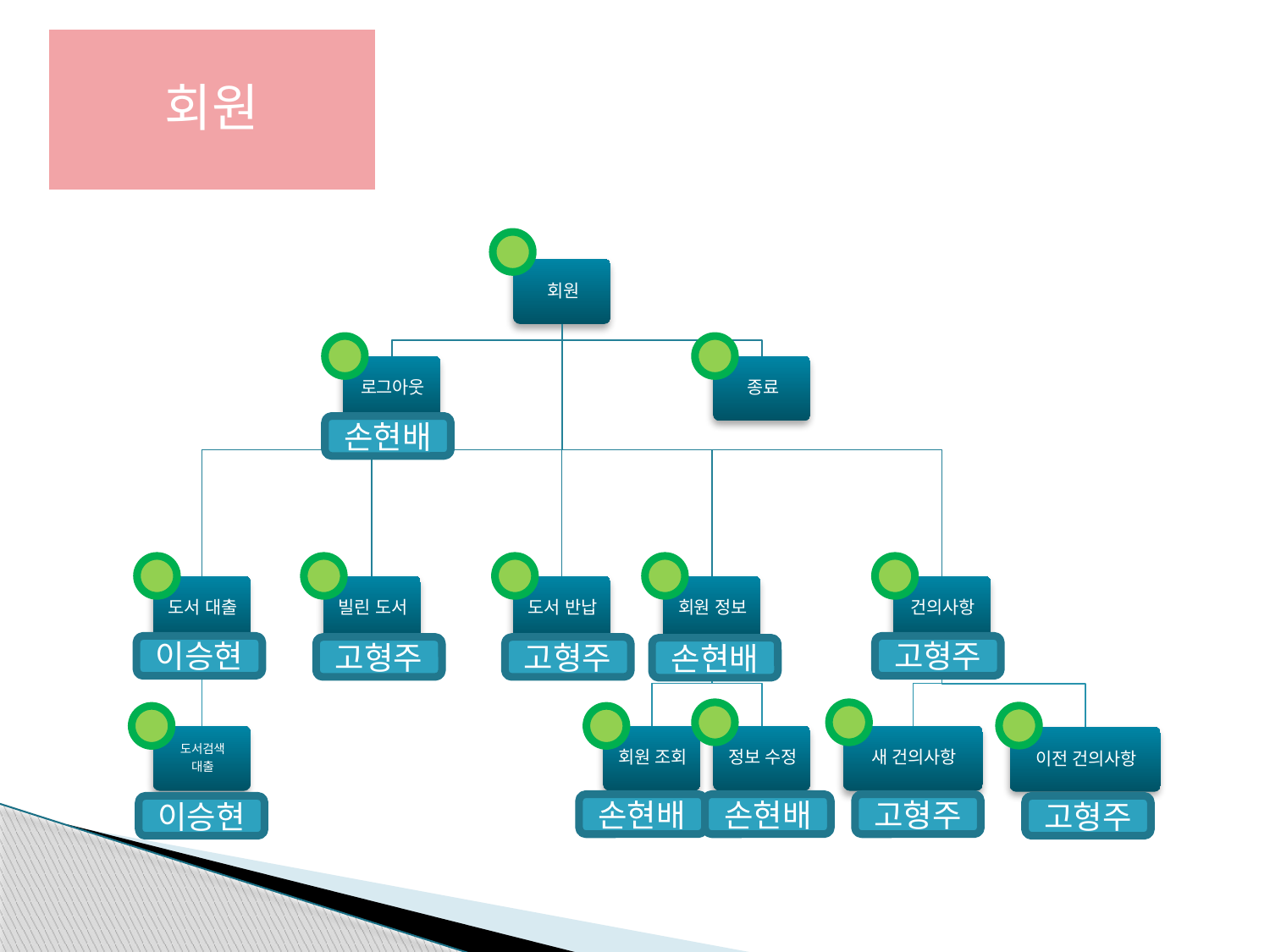

회원
#
회원
건의사항
새 건의사항
이전 건의사항
도서 대출
도서검색
대출
회원 정보
회원 조회
정보 수정
도서 반납
빌린 도서
종료
로그아웃

손현배

이승현
고형주
고형주
고형주
손현배

손현배
손현배
고형주
이승현
고형주